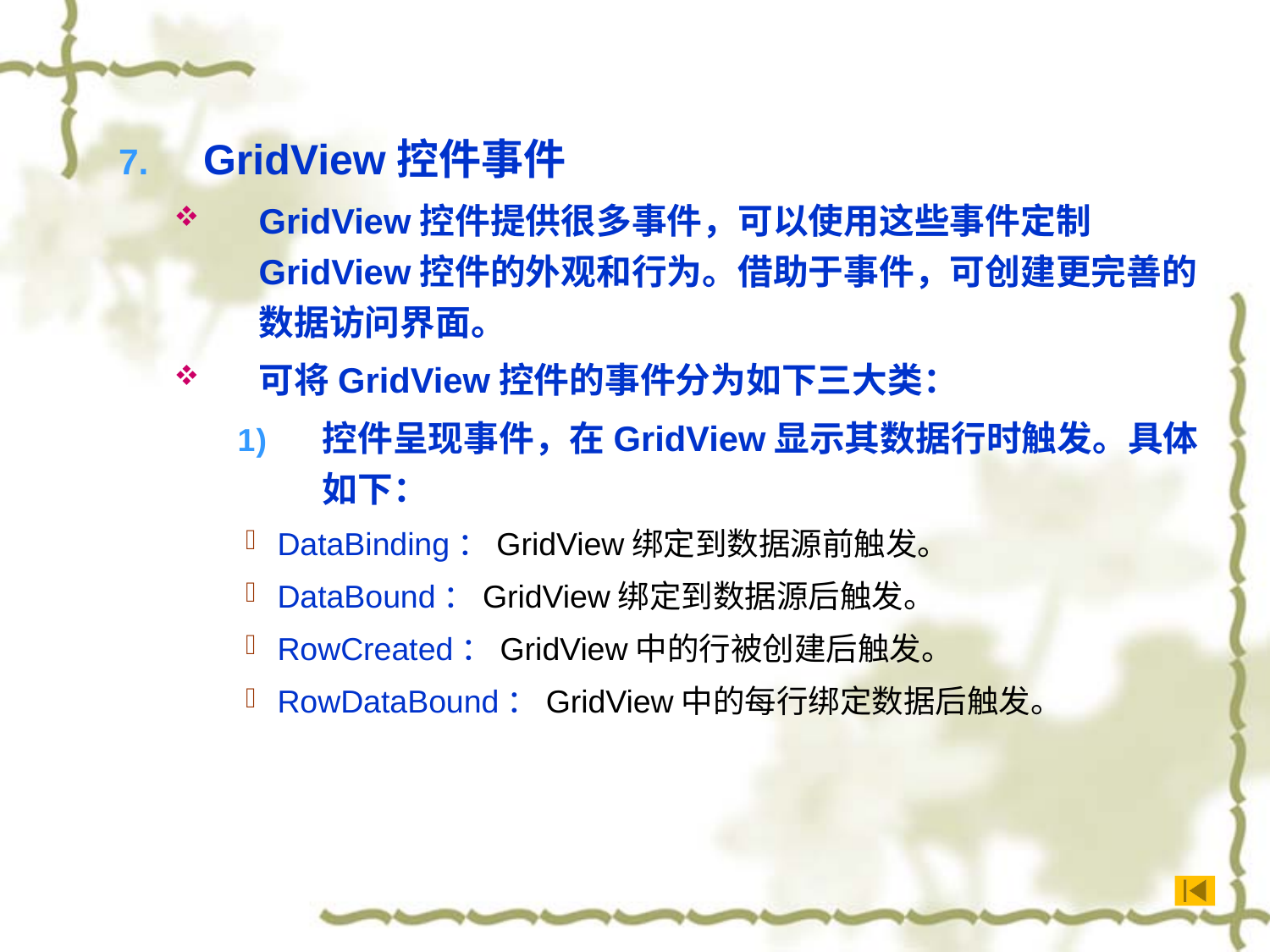

GridView控件事件
GridView控件提供很多事件，可以使用这些事件定制GridView控件的外观和行为。借助于事件，可创建更完善的数据访问界面。
可将GridView控件的事件分为如下三大类：
控件呈现事件，在GridView显示其数据行时触发。具体如下：
DataBinding：GridView绑定到数据源前触发。
DataBound：GridView绑定到数据源后触发。
RowCreated：GridView中的行被创建后触发。
RowDataBound：GridView中的每行绑定数据后触发。